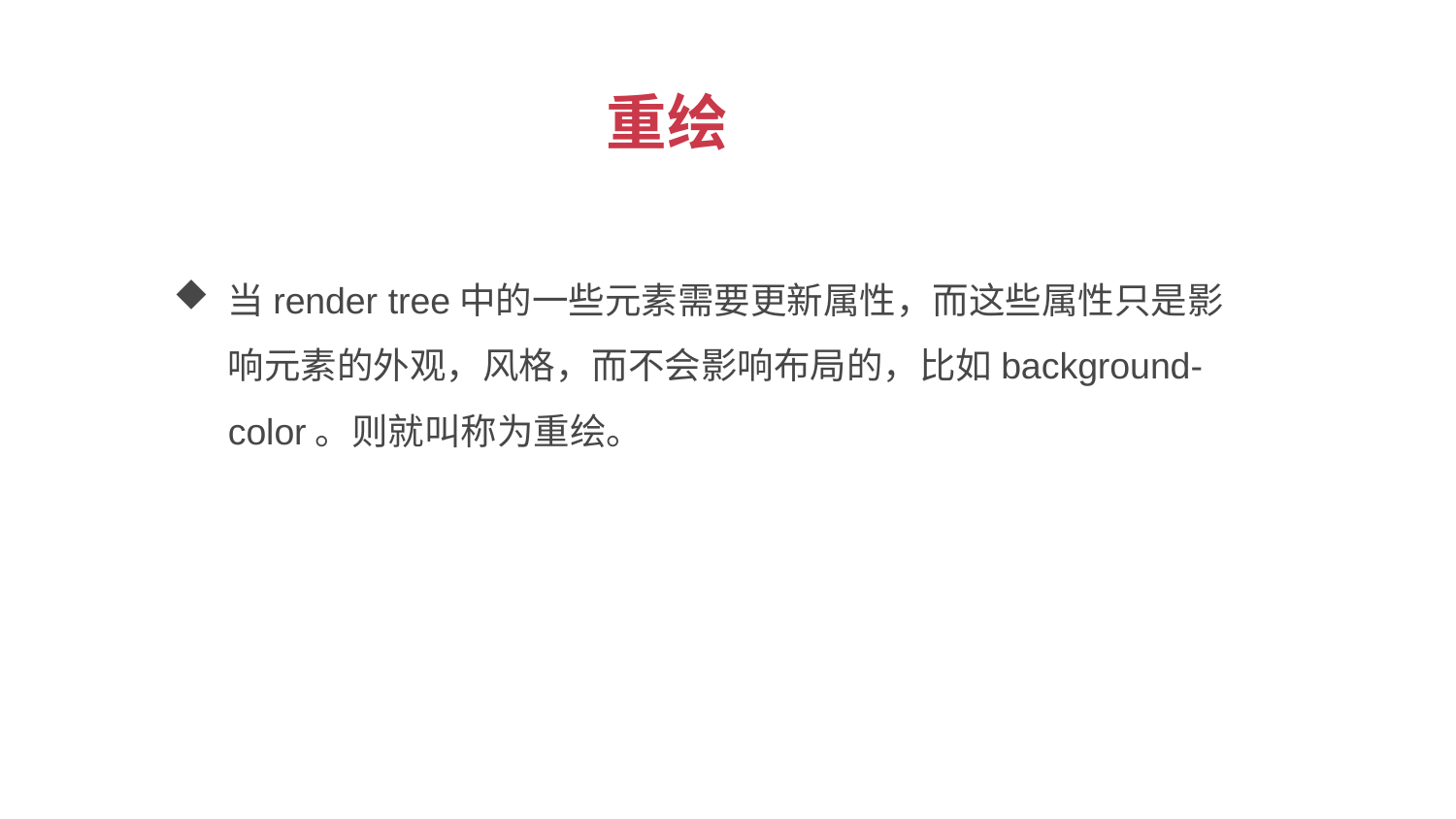

重绘
当render tree中的一些元素需要更新属性，而这些属性只是影响元素的外观，风格，而不会影响布局的，比如background-color。则就叫称为重绘。